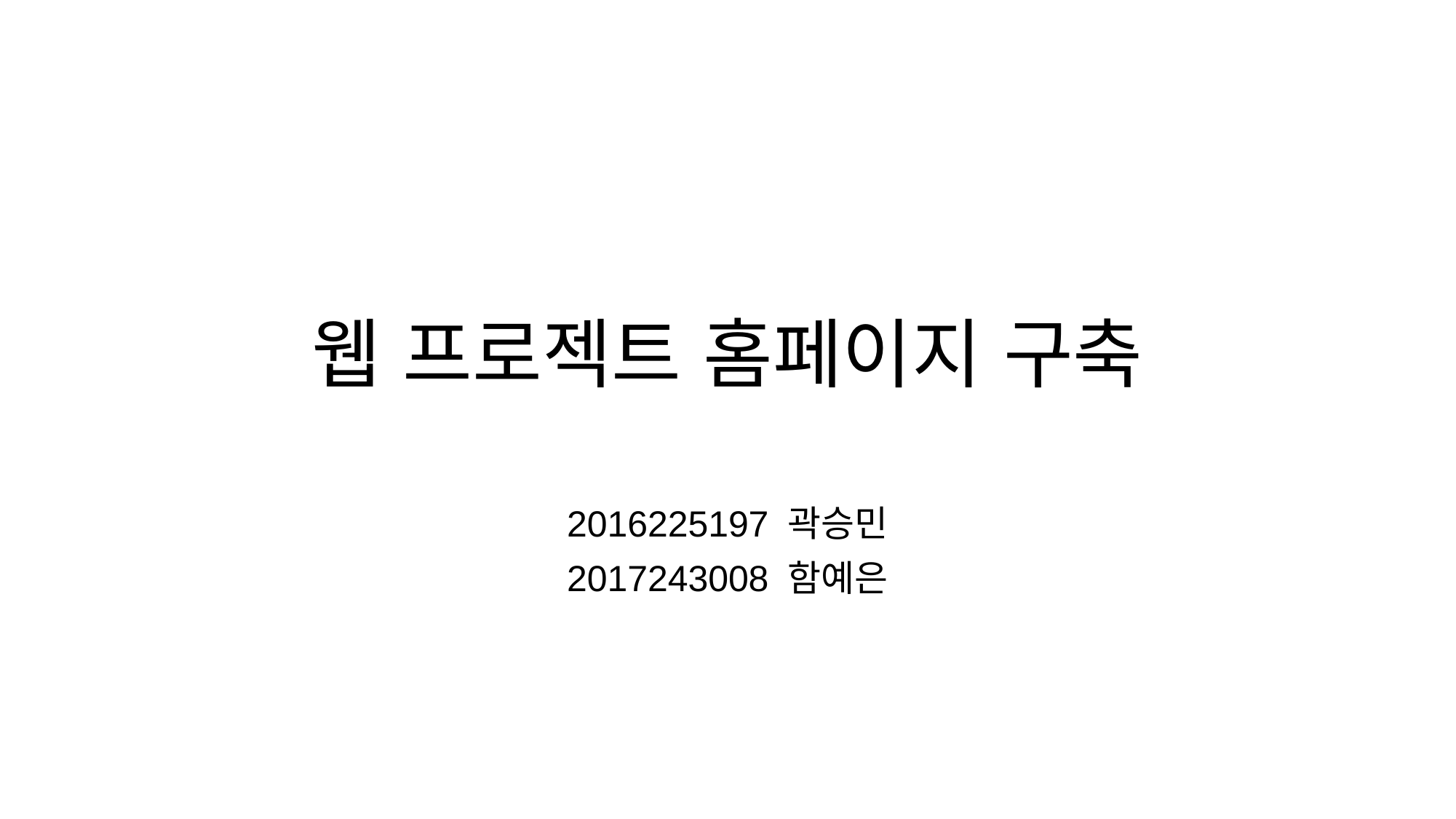

# 웹 프로젝트 홈페이지 구축
2016225197 곽승민
2017243008 함예은